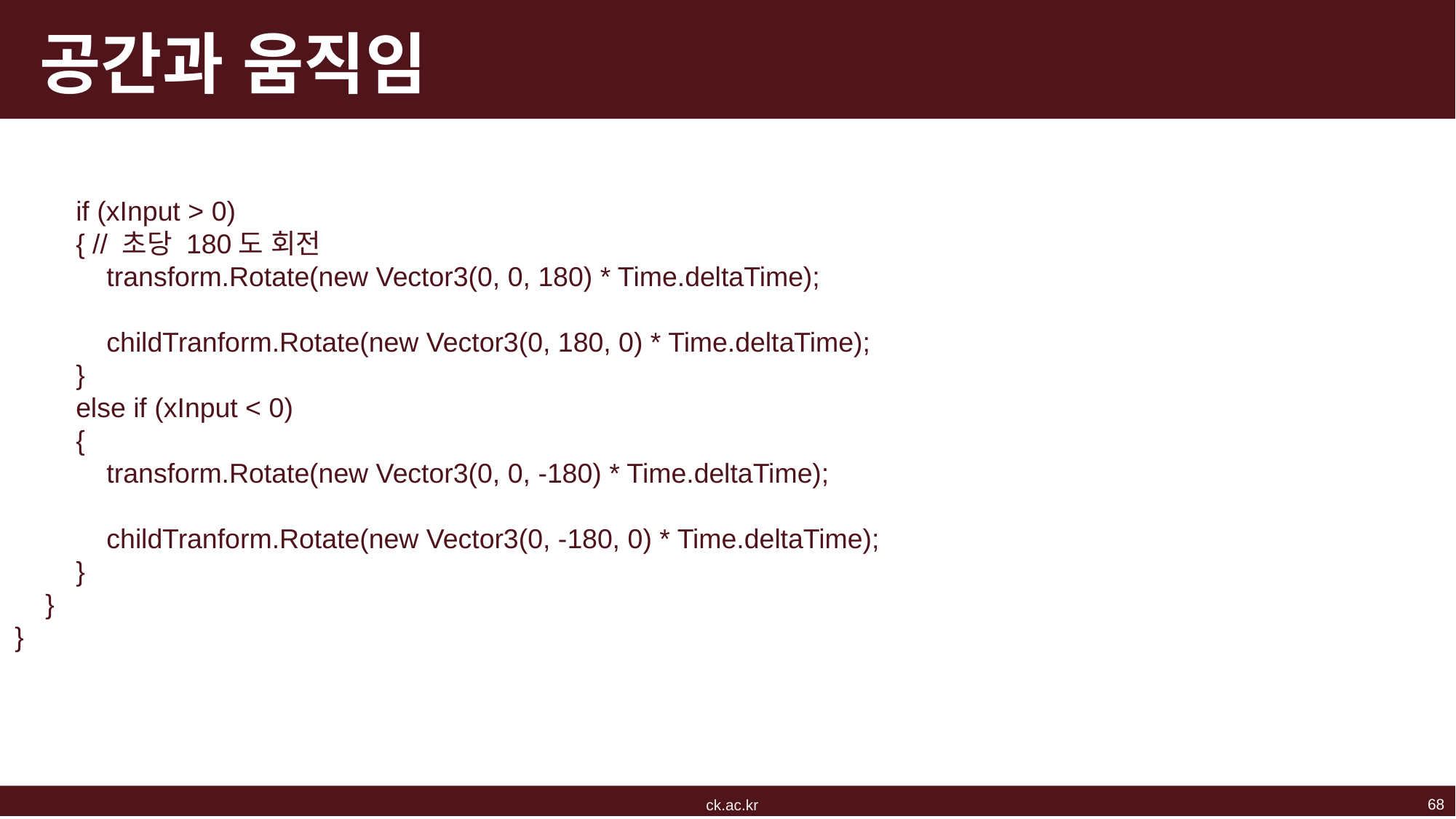

# 공간과 움직임

        if (xInput > 0)
        { // 초당 180도 회전
            transform.Rotate(new Vector3(0, 0, 180) * Time.deltaTime);

            childTranform.Rotate(new Vector3(0, 180, 0) * Time.deltaTime);
        }
        else if (xInput < 0)
        {
            transform.Rotate(new Vector3(0, 0, -180) * Time.deltaTime);

            childTranform.Rotate(new Vector3(0, -180, 0) * Time.deltaTime);
        }
    }
}
68
ck.ac.kr